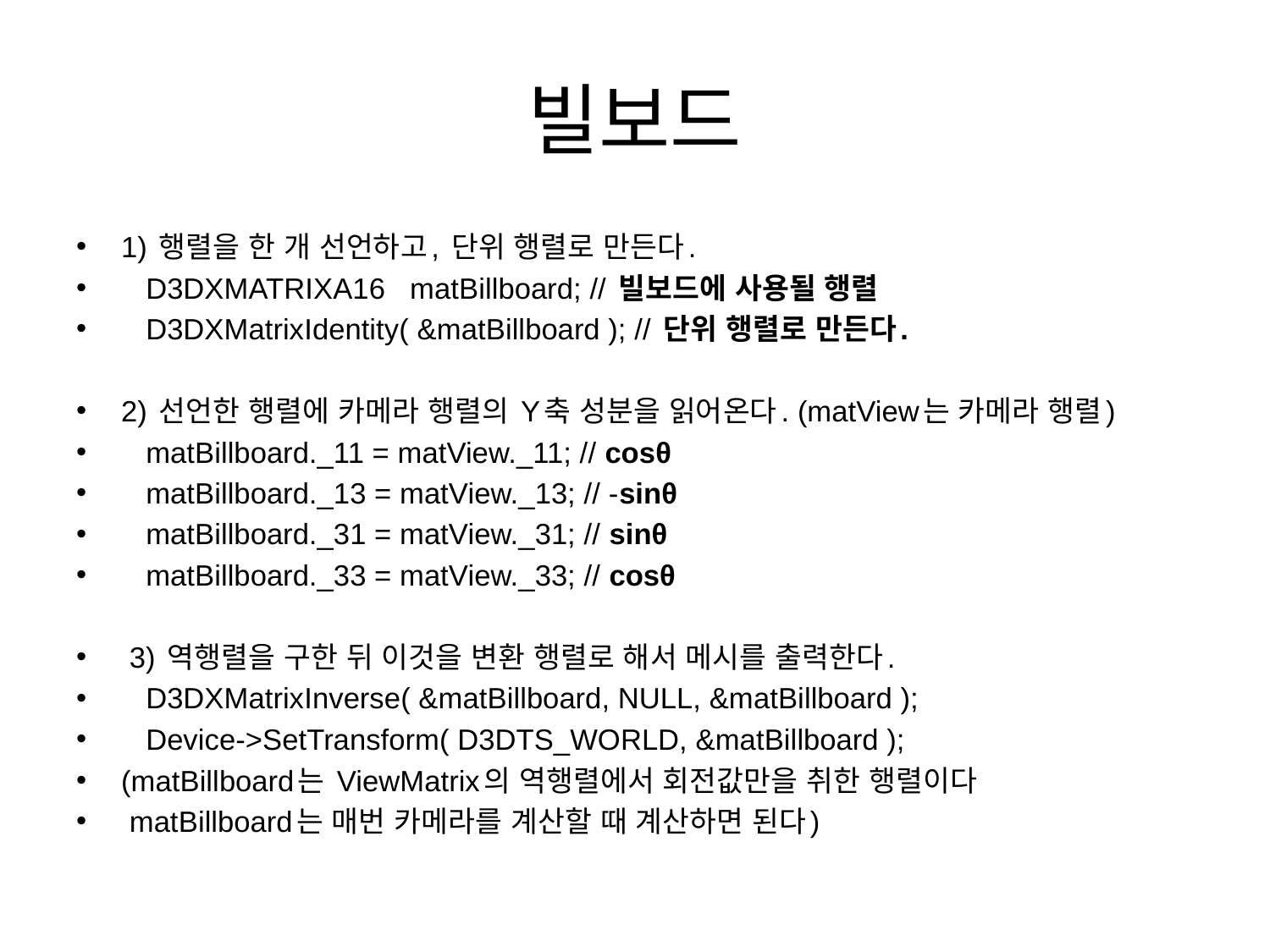

# 빌보드
1) 행렬을 한 개 선언하고, 단위 행렬로 만든다.
   D3DXMATRIXA16   matBillboard; // 빌보드에 사용될 행렬
   D3DXMatrixIdentity( &matBillboard ); // 단위 행렬로 만든다.

2) 선언한 행렬에 카메라 행렬의 Y축 성분을 읽어온다. (matView는 카메라 행렬)
   matBillboard._11 = matView._11; // cosθ
   matBillboard._13 = matView._13; // -sinθ
   matBillboard._31 = matView._31; // sinθ
   matBillboard._33 = matView._33; // cosθ

 3) 역행렬을 구한 뒤 이것을 변환 행렬로 해서 메시를 출력한다.
   D3DXMatrixInverse( &matBillboard, NULL, &matBillboard );
   Device->SetTransform( D3DTS_WORLD, &matBillboard );
(matBillboard는 ViewMatrix의 역행렬에서 회전값만을 취한 행렬이다
 matBillboard는 매번 카메라를 계산할 때 계산하면 된다)